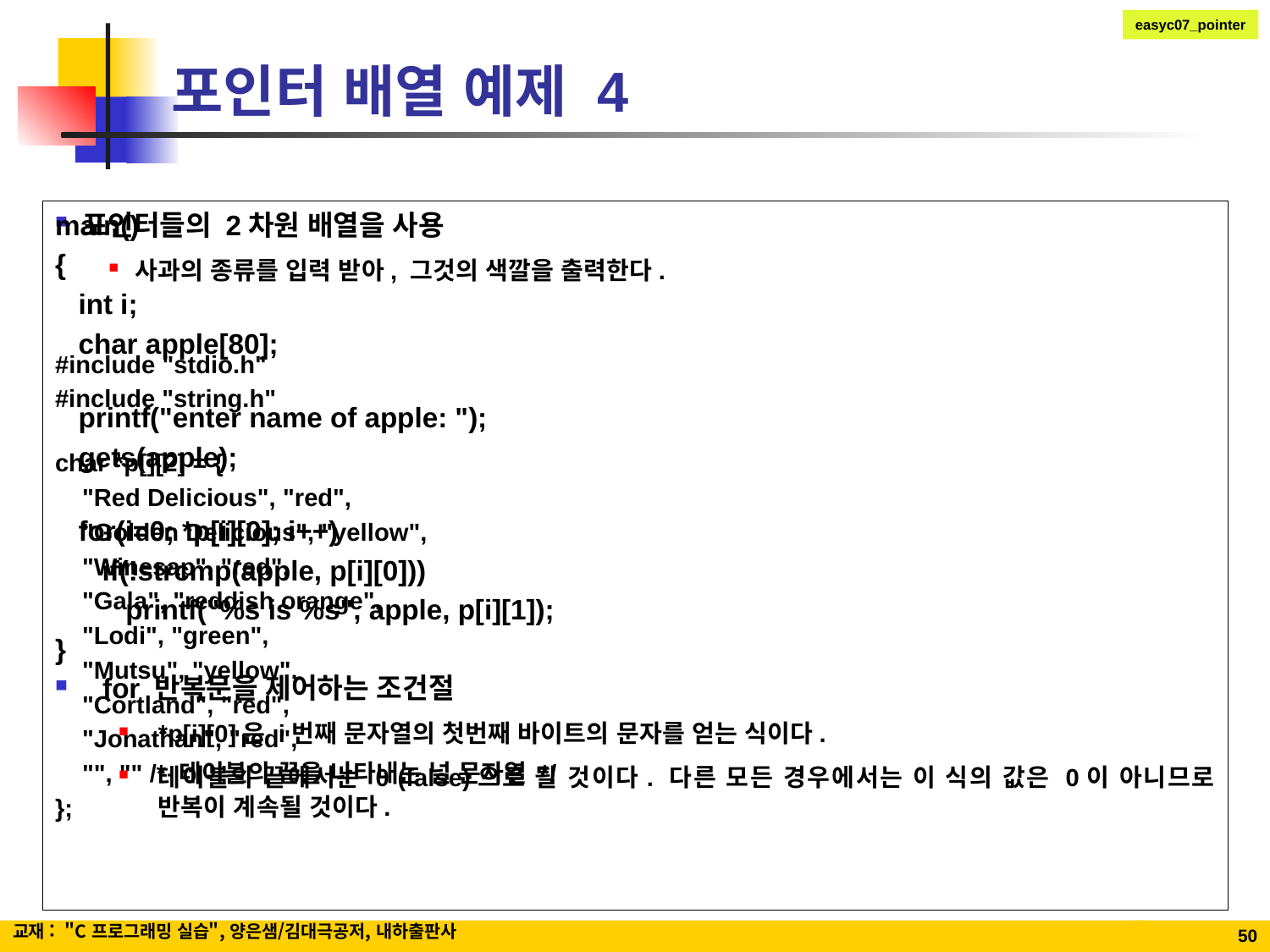

# 포인터 배열 예제 4
포인터들의 2차원 배열을 사용
사과의 종류를 입력 받아, 그것의 색깔을 출력한다.

#include "stdio.h"
#include "string.h"

char *p[][2] = {
	"Red Delicious", "red",
	"Golden Delicious", "yellow",
	"Winesap", "red",
	"Gala", "reddish orange",
	"Lodi", "green",
	"Mutsu", "yellow",
	"Cortland", "red",
	"Jonathan", "red",
	"", "" /* 테이블의 끝을 나타내는 널 문자열 */
};
main()
{
   int i;
   char apple[80];

   printf("enter name of apple: ");
   gets(apple);

   for(i=0; *p[i][0]; i++)
      if(!strcmp(apple, p[i][0]))
         printf("%s is %s", apple, p[i][1]);
}
for 반복문을 제어하는 조건절
*p[i][0]은 i번째 문자열의 첫번째 바이트의 문자를 얻는 식이다.
테이블의 끝에서는 0 (false)으로 될 것이다. 다른 모든 경우에서는 이 식의 값은 0이 아니므로 반복이 계속될 것이다.
교재 :  "C 프로그래밍 실습", 양은샘/김대극공저, 내하출판사
50